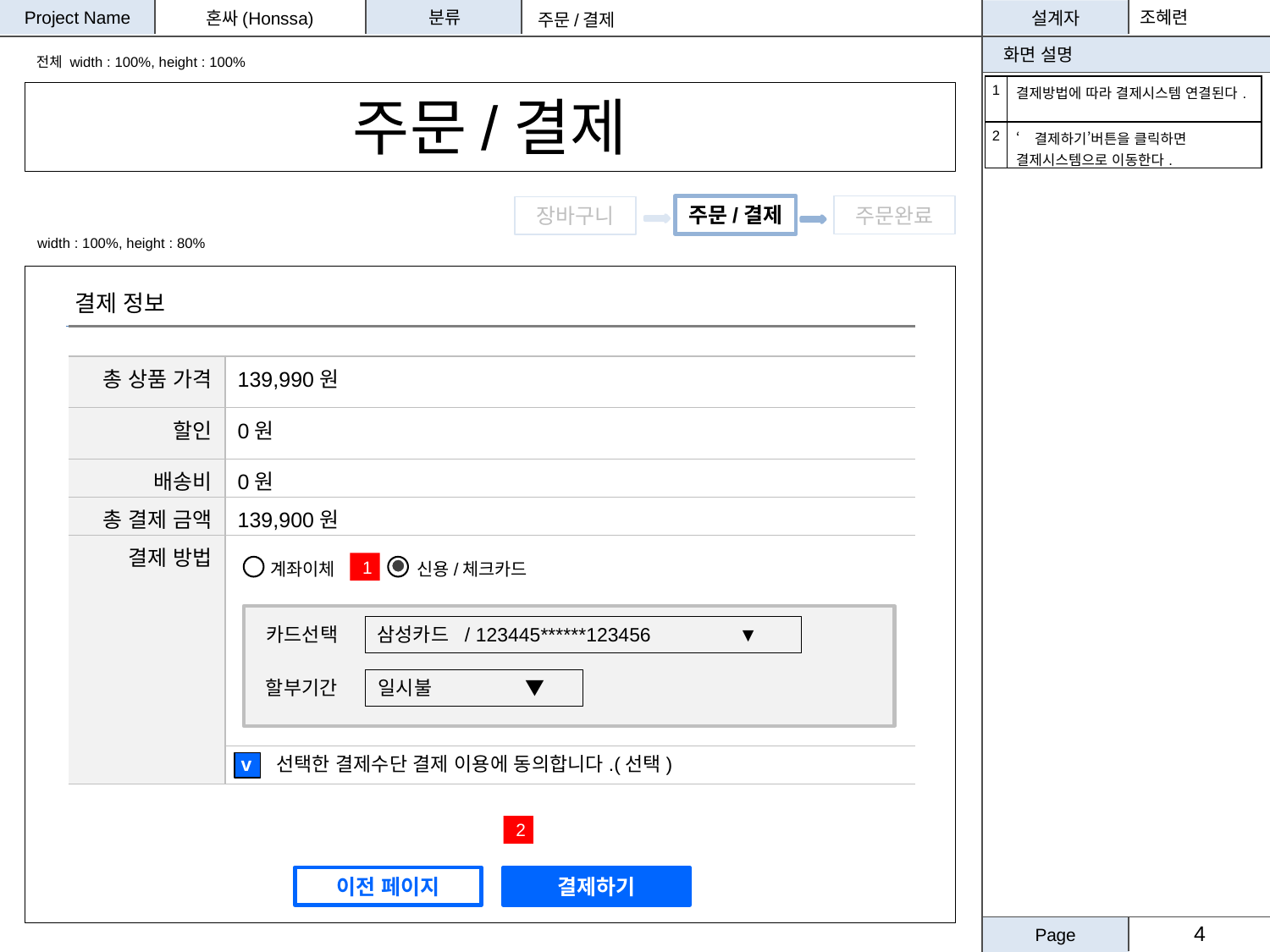

조혜련
주문/결제
전체 width : 100%, height : 100%

| 1 | 결제방법에 따라 결제시스템 연결된다. |
| --- | --- |
| 2 | ‘결제하기’버튼을 클릭하면 결제시스템으로 이동한다. |

주문/결제
주문/결제
주문완료
장바구니

width : 100%, height : 80%

결제 정보
| 총 상품 가격 | 139,990원 |
| --- | --- |
| 할인 | 0원 |
| 배송비 | 0원 |
| 총 결제 금액 | 139,900원 |
| 결제 방법 |  |
|  |  |
신용/체크카드
계좌이체
1

카드선택
삼성카드  / 123445******123456                ▼

일시불                 ▼
할부기간

v
선택한 결제수단 결제 이용에 동의합니다.(선택)

2
이전 페이지
결제하기
4